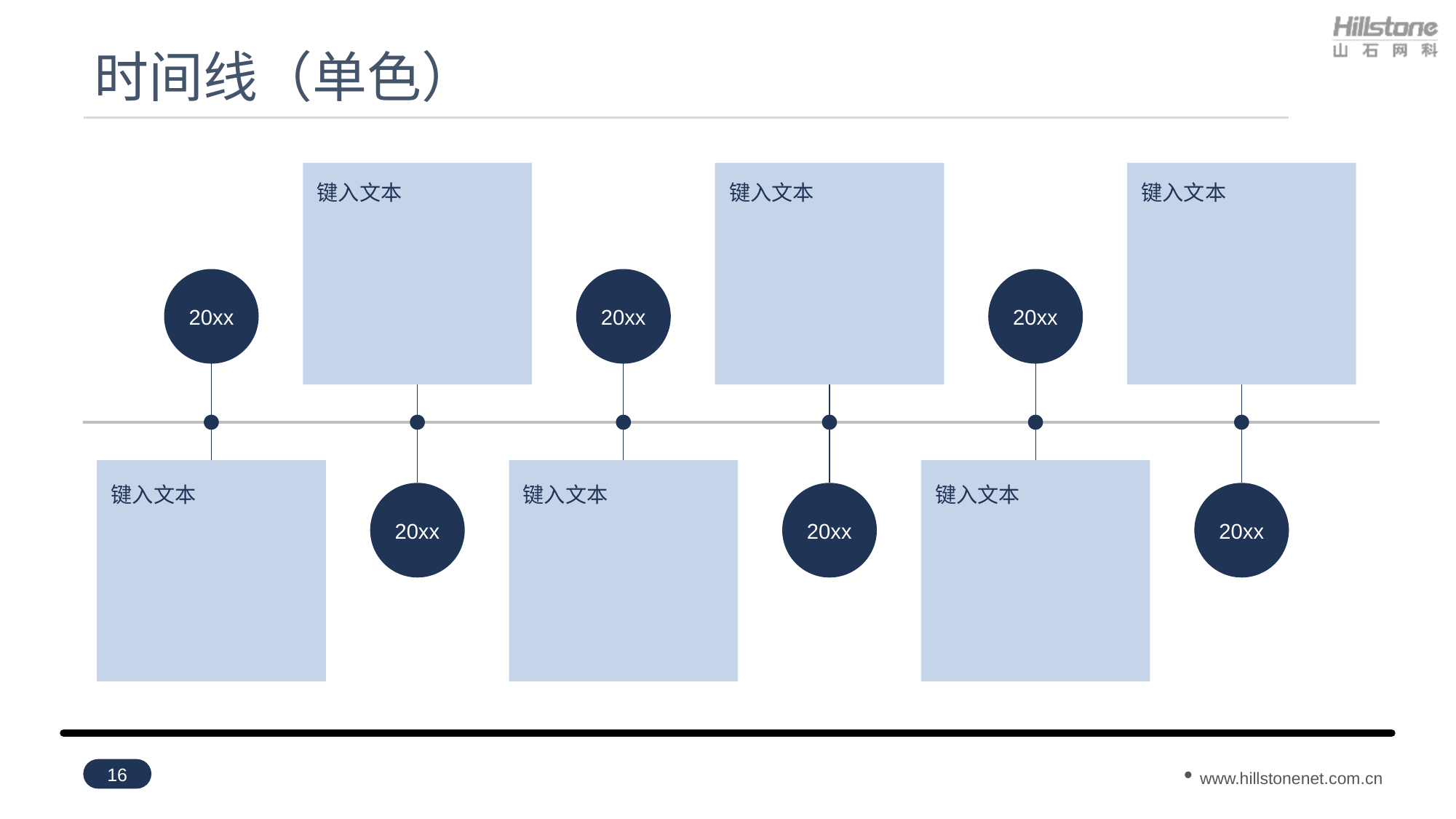

# 时间线（单色）

键入文本
键入文本
键入文本
20xx

20xx

20xx

20xx

20xx

20xx

键入文本
键入文本
键入文本
16